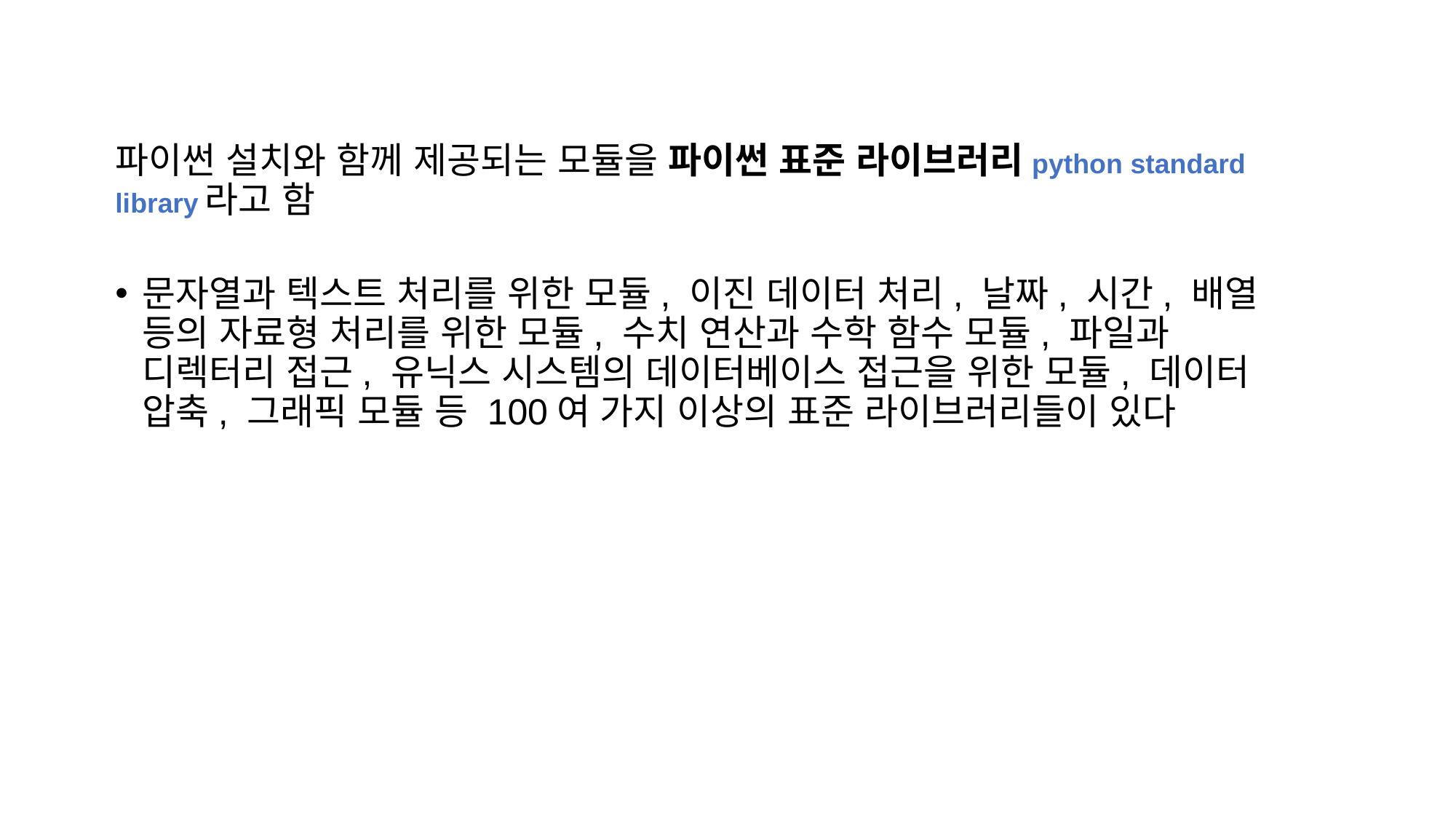

파이썬 설치와 함께 제공되는 모듈을 파이썬 표준 라이브러리python standard library라고 함

문자열과 텍스트 처리를 위한 모듈, 이진 데이터 처리, 날짜, 시간, 배열 등의 자료형 처리를 위한 모듈, 수치 연산과 수학 함수 모듈, 파일과 디렉터리 접근, 유닉스 시스템의 데이터베이스 접근을 위한 모듈, 데이터 압축, 그래픽 모듈 등 100여 가지 이상의 표준 라이브러리들이 있다